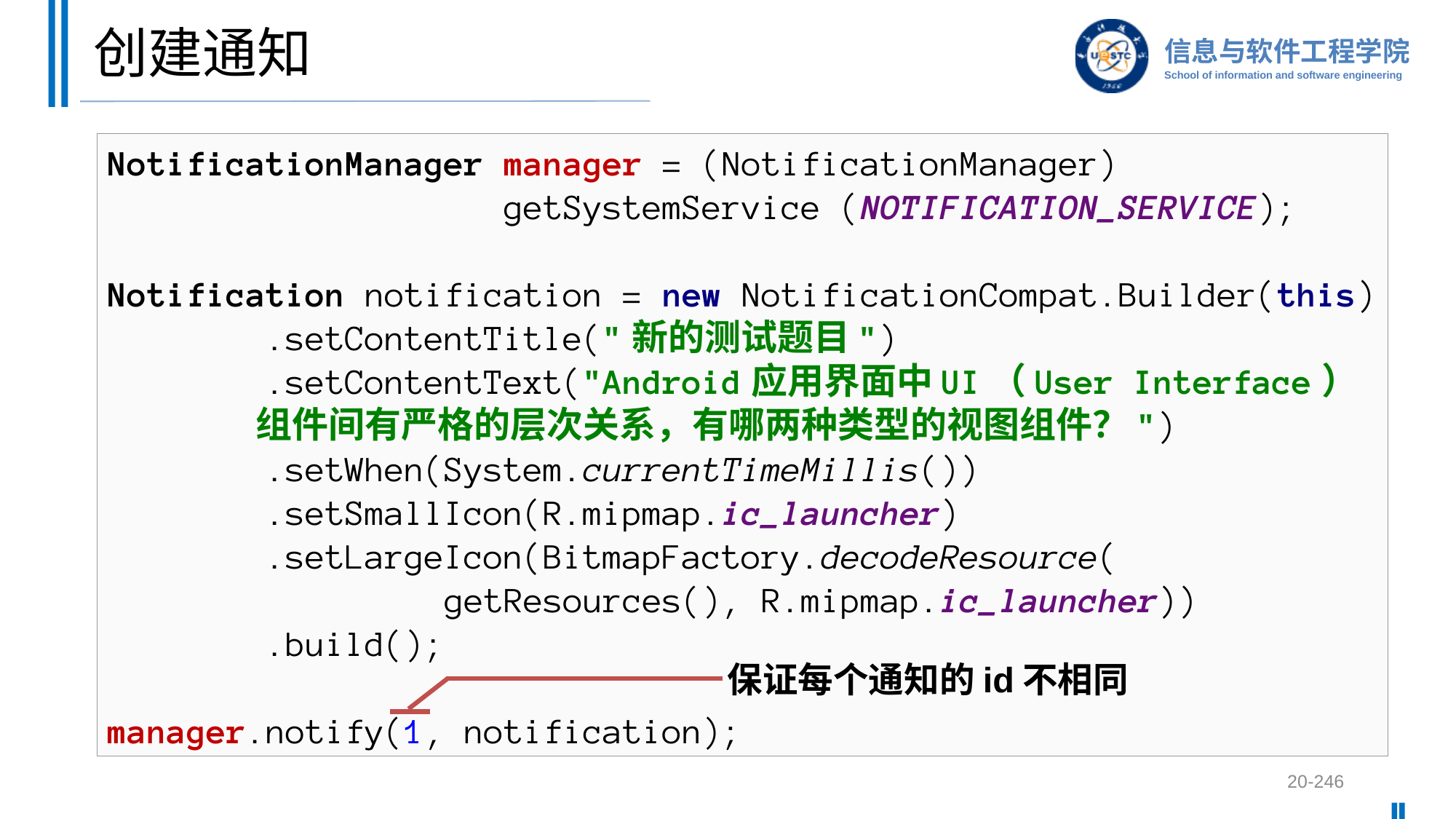

# 创建通知
NotificationManager manager = (NotificationManager)
                    getSystemService (NOTIFICATION_SERVICE);
Notification notification = new NotificationCompat.Builder(this)
        .setContentTitle("新的测试题目")
        .setContentText("Android应用界面中UI（User Interface）
                 组件间有严格的层次关系，有哪两种类型的视图组件？")
        .setWhen(System.currentTimeMillis())
        .setSmallIcon(R.mipmap.ic_launcher)
        .setLargeIcon(BitmapFactory.decodeResource(
                 getResources(), R.mipmap.ic_launcher))
        .build();
manager.notify(1, notification);
保证每个通知的id不相同
20-246